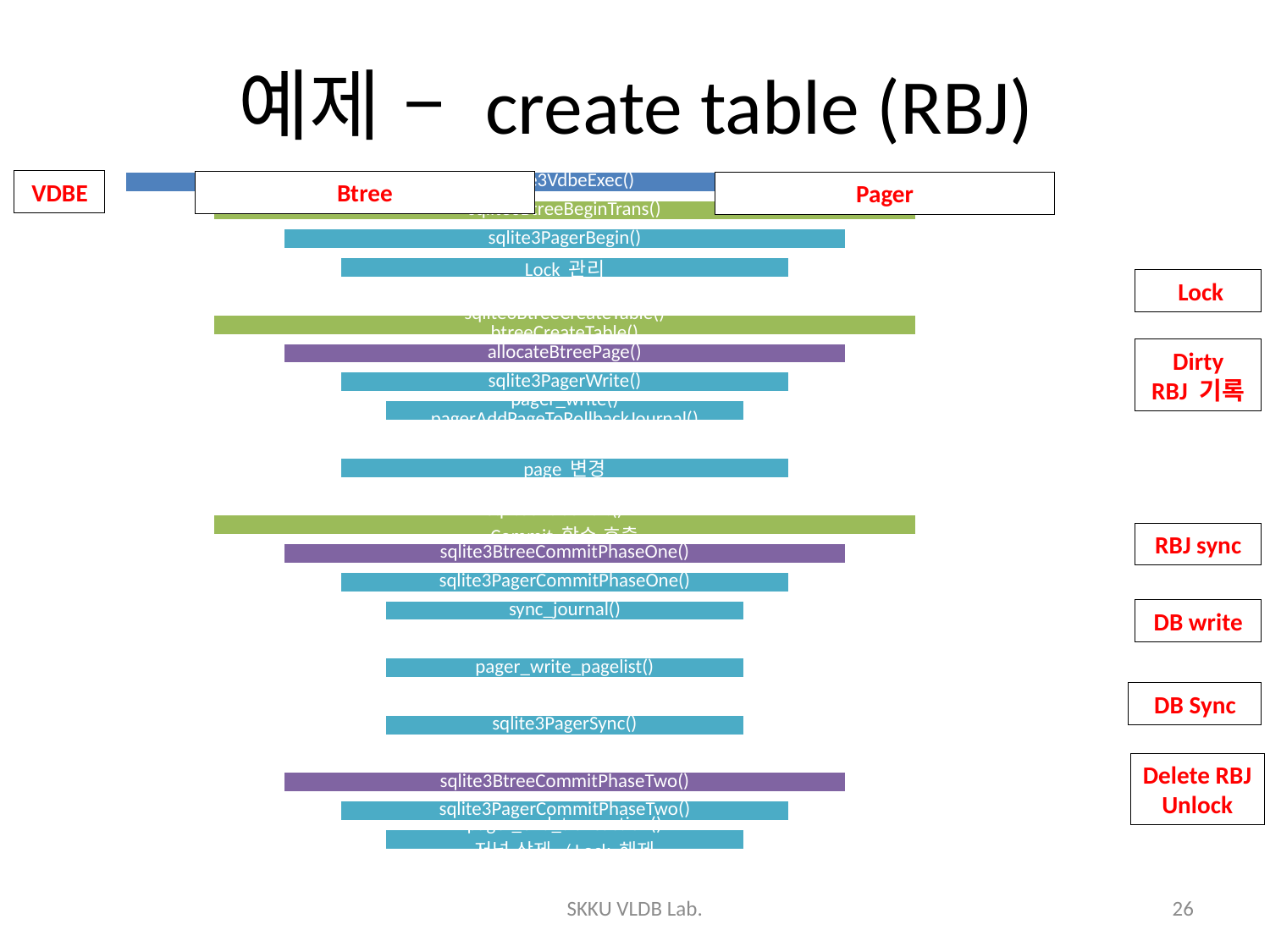

# 예제 – create table (RBJ)
sqlite3VdbeExec()
sqlite3BtreeBeginTrans()
sqlite3PagerBegin()
sqlite3BtreeCreateTable()
btreeCreateTable()
allocateBtreePage()
sqlite3PagerWrite()
Lock 관리
pager_write()
pagerAddPageToRollbackJournal()
page 변경
sqlite3VdbeHalt() ->
Commit 함수 호출
sqlite3BtreeCommitPhaseOne()
sqlite3BtreeCommitPhaseTwo()
sqlite3PagerCommitPhaseOne()
sync_journal()
pager_write_pagelist()
sqlite3PagerSync()
sqlite3PagerCommitPhaseTwo()
pager_end_transaction()
저널 삭제 / Lock 해제
VDBE
Btree
Pager
 Lock
Dirty
RBJ 기록
RBJ sync
DB write
DB Sync
Delete RBJ
Unlock
SKKU VLDB Lab.
26